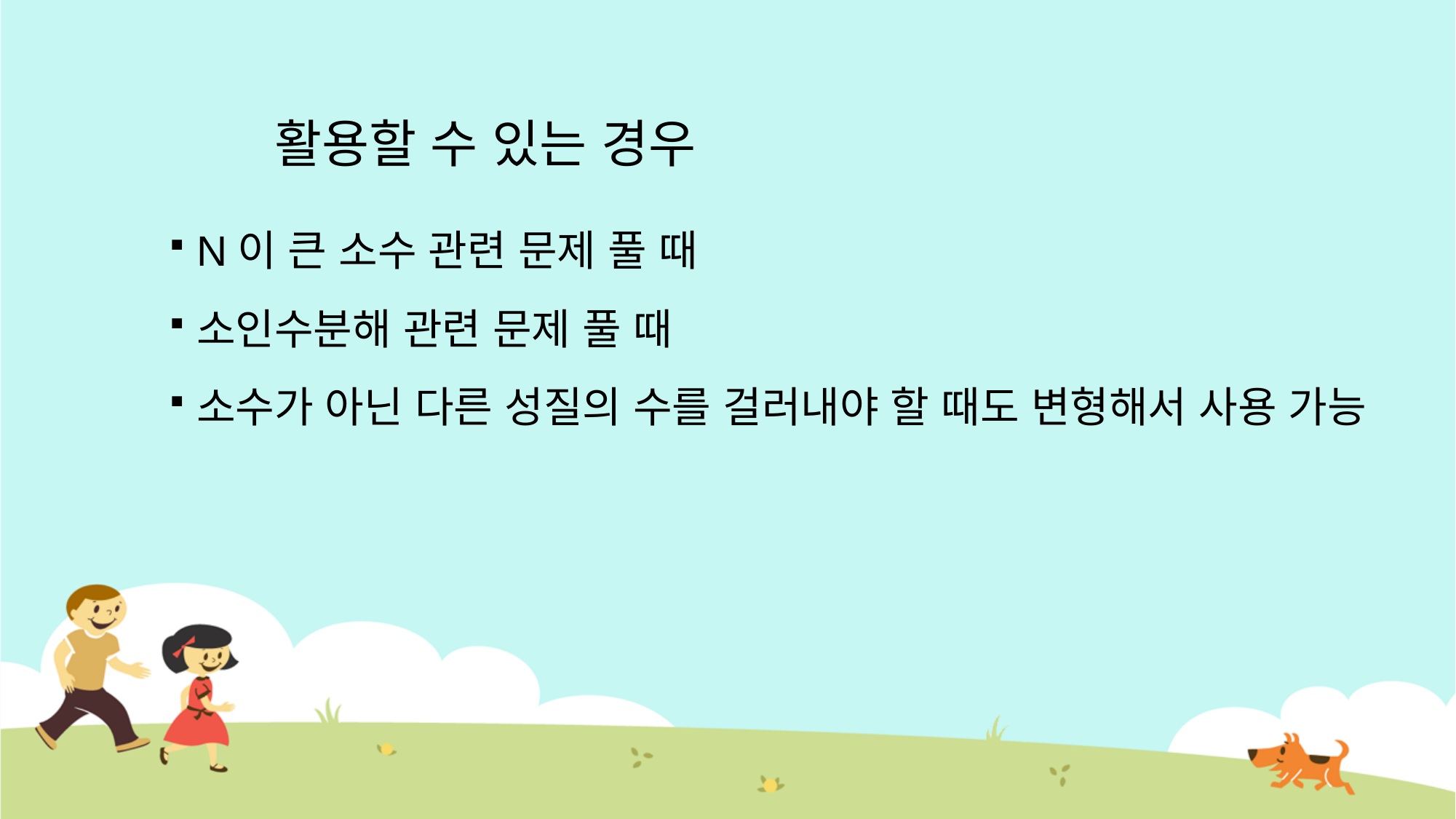

# 활용할 수 있는 경우
N이 큰 소수 관련 문제 풀 때
소인수분해 관련 문제 풀 때
소수가 아닌 다른 성질의 수를 걸러내야 할 때도 변형해서 사용 가능